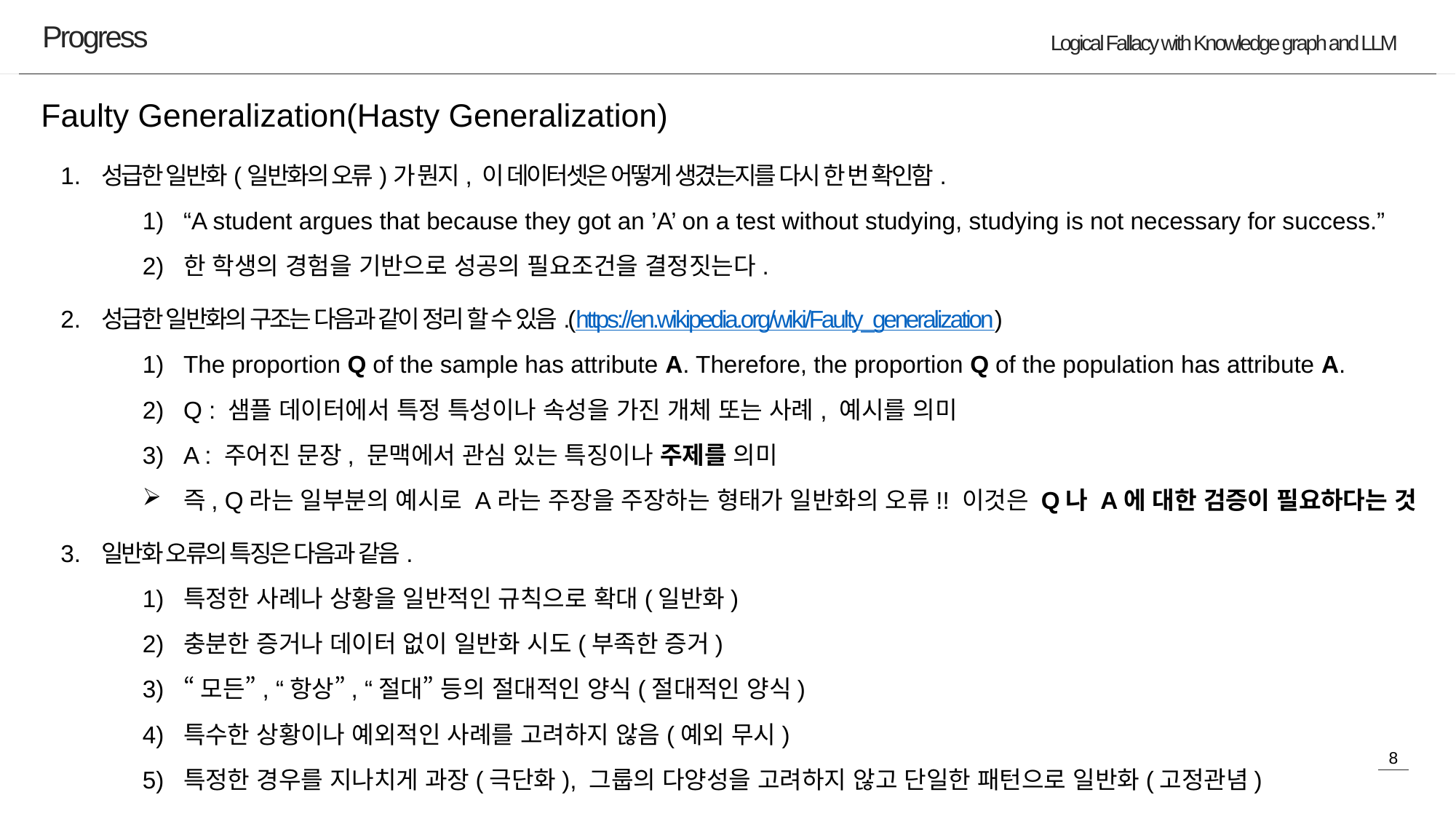

Progress
Faulty Generalization(Hasty Generalization)
성급한 일반화(일반화의 오류)가 뭔지, 이 데이터셋은 어떻게 생겼는지를 다시 한 번 확인함.
“A student argues that because they got an ’A’ on a test without studying, studying is not necessary for success.”
한 학생의 경험을 기반으로 성공의 필요조건을 결정짓는다.
성급한 일반화의 구조는 다음과 같이 정리 할 수 있음.(https://en.wikipedia.org/wiki/Faulty_generalization)
The proportion Q of the sample has attribute A. Therefore, the proportion Q of the population has attribute A.
Q : 샘플 데이터에서 특정 특성이나 속성을 가진 개체 또는 사례, 예시를 의미
A : 주어진 문장, 문맥에서 관심 있는 특징이나 주제를 의미
즉, Q라는 일부분의 예시로 A라는 주장을 주장하는 형태가 일반화의 오류!! 이것은 Q나 A에 대한 검증이 필요하다는 것
일반화 오류의 특징은 다음과 같음.
특정한 사례나 상황을 일반적인 규칙으로 확대(일반화)
충분한 증거나 데이터 없이 일반화 시도(부족한 증거)
“모든”, “항상”, “절대” 등의 절대적인 양식(절대적인 양식)
특수한 상황이나 예외적인 사례를 고려하지 않음(예외 무시)
특정한 경우를 지나치게 과장(극단화), 그룹의 다양성을 고려하지 않고 단일한 패턴으로 일반화(고정관념)